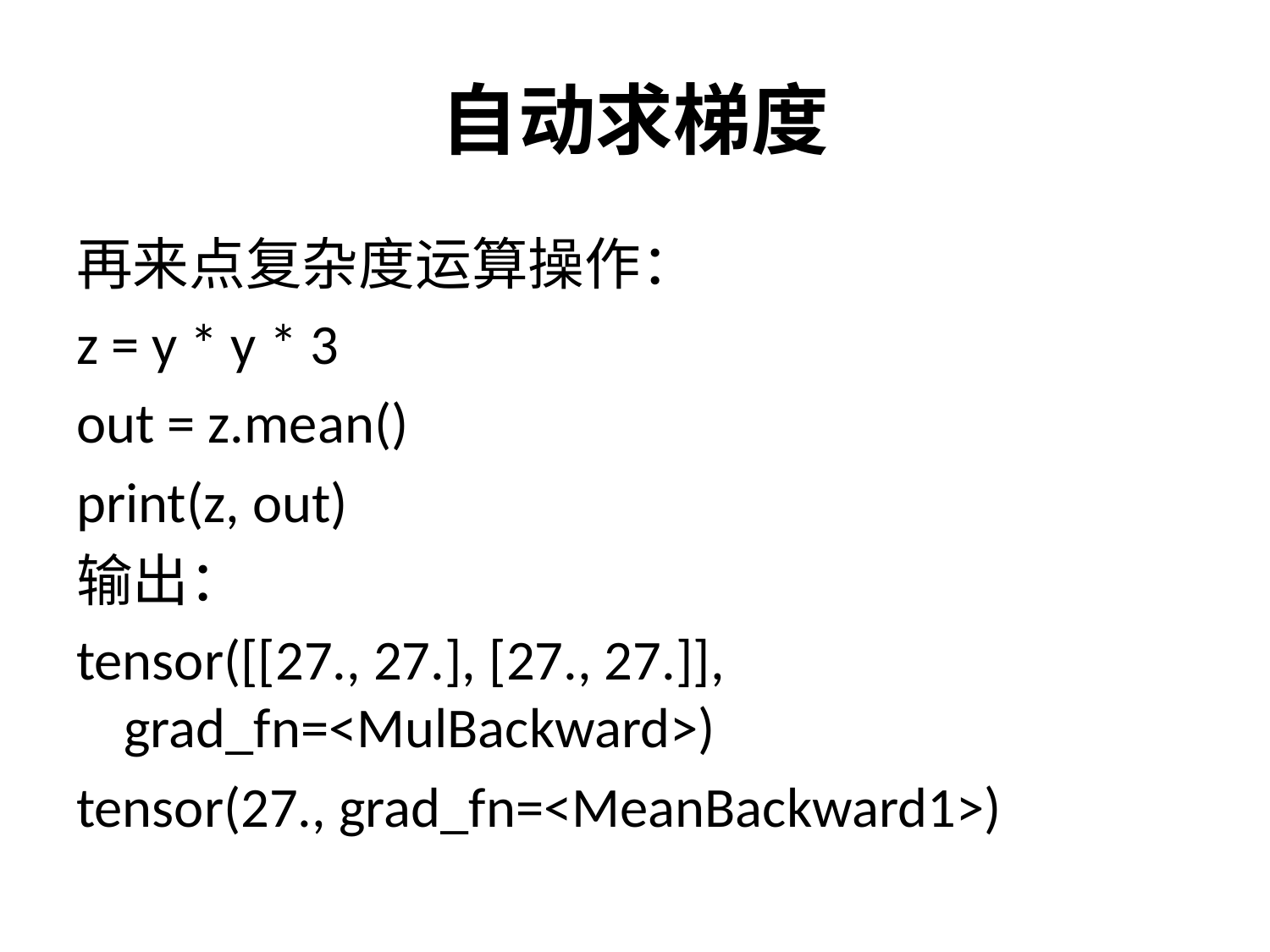

# 自动求梯度
再来点复杂度运算操作：
z = y * y * 3
out = z.mean()
print(z, out)
输出：
tensor([[27., 27.], [27., 27.]], grad_fn=<MulBackward>)
tensor(27., grad_fn=<MeanBackward1>)